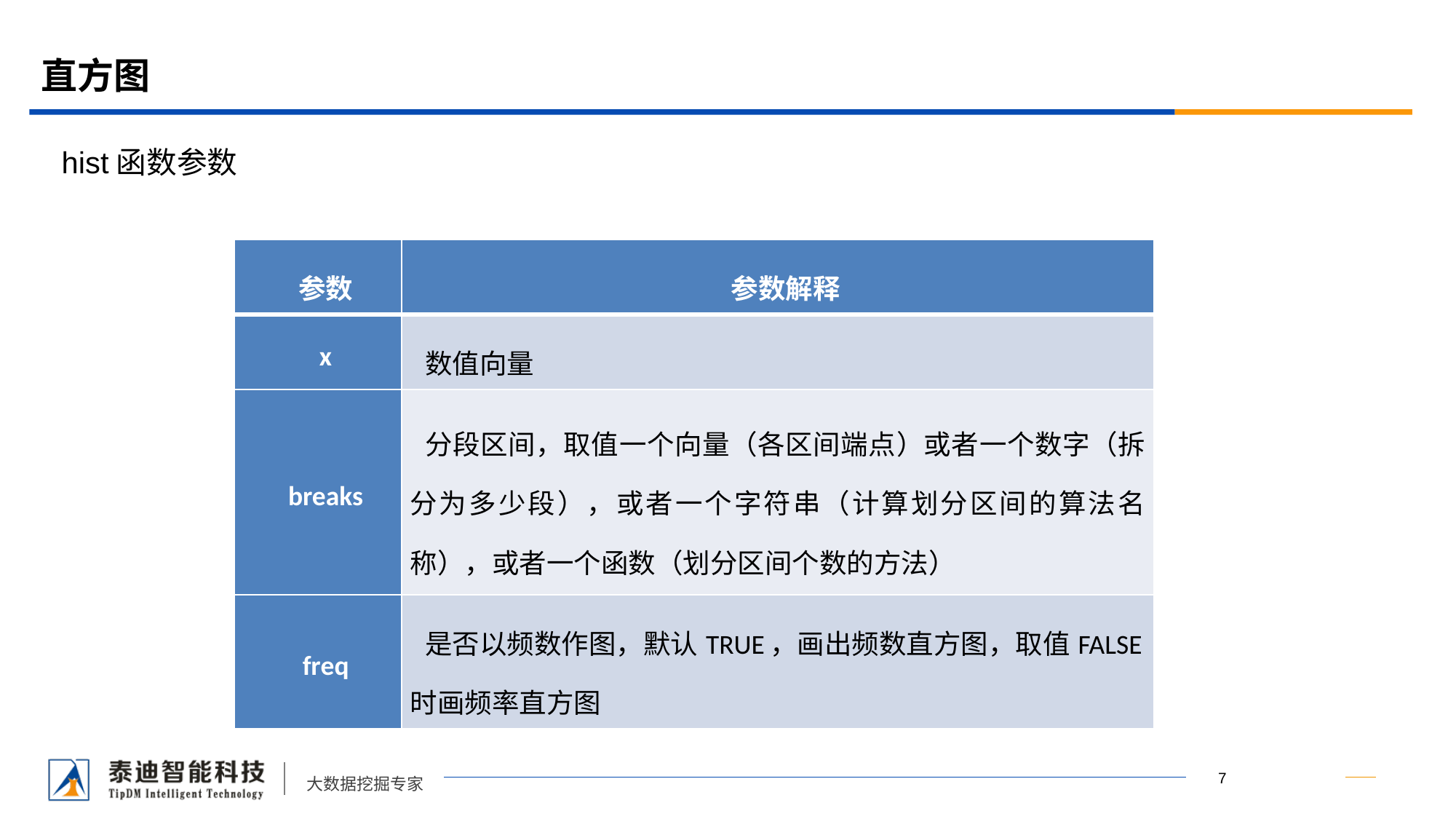

# 直方图
hist函数参数
| 参数 | 参数解释 |
| --- | --- |
| x | 数值向量 |
| breaks | 分段区间，取值一个向量（各区间端点）或者一个数字（拆分为多少段），或者一个字符串（计算划分区间的算法名称），或者一个函数（划分区间个数的方法） |
| freq | 是否以频数作图，默认TRUE，画出频数直方图，取值FALSE时画频率直方图 |